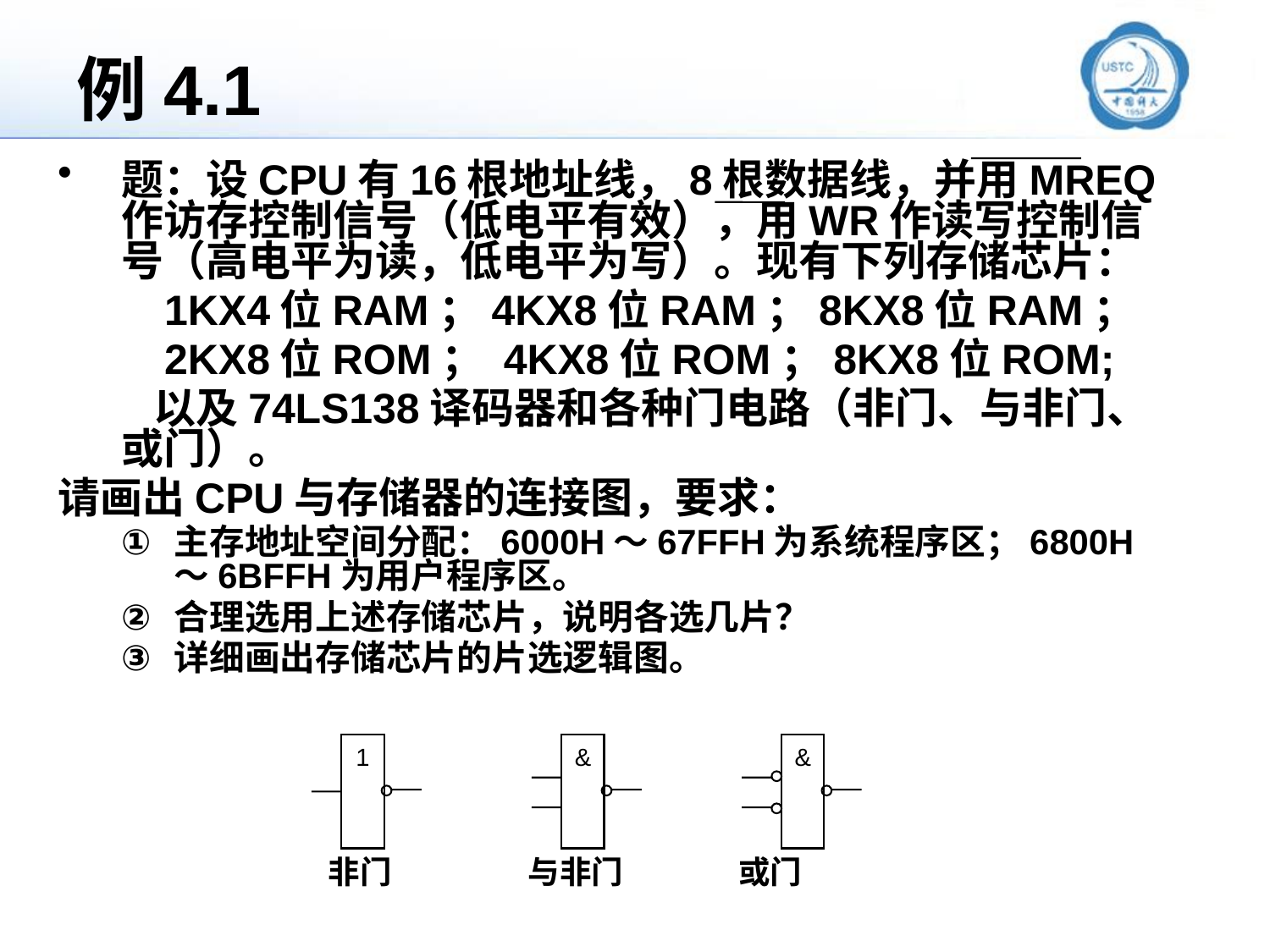

# 例4.1
题：设CPU有16根地址线，8根数据线，并用MREQ作访存控制信号（低电平有效），用WR作读写控制信号（高电平为读，低电平为写）。现有下列存储芯片：
         1KX4位RAM；4KX8位RAM；8KX8位RAM；
         2KX8位ROM； 4KX8位ROM；8KX8位ROM;
         以及74LS138译码器和各种门电路（非门、与非门、或门）。
请画出CPU与存储器的连接图，要求：
主存地址空间分配：6000H～67FFH为系统程序区；6800H ～6BFFH为用户程序区。
合理选用上述存储芯片，说明各选几片？
详细画出存储芯片的片选逻辑图。

1

&

&

非门                   与非门                或门